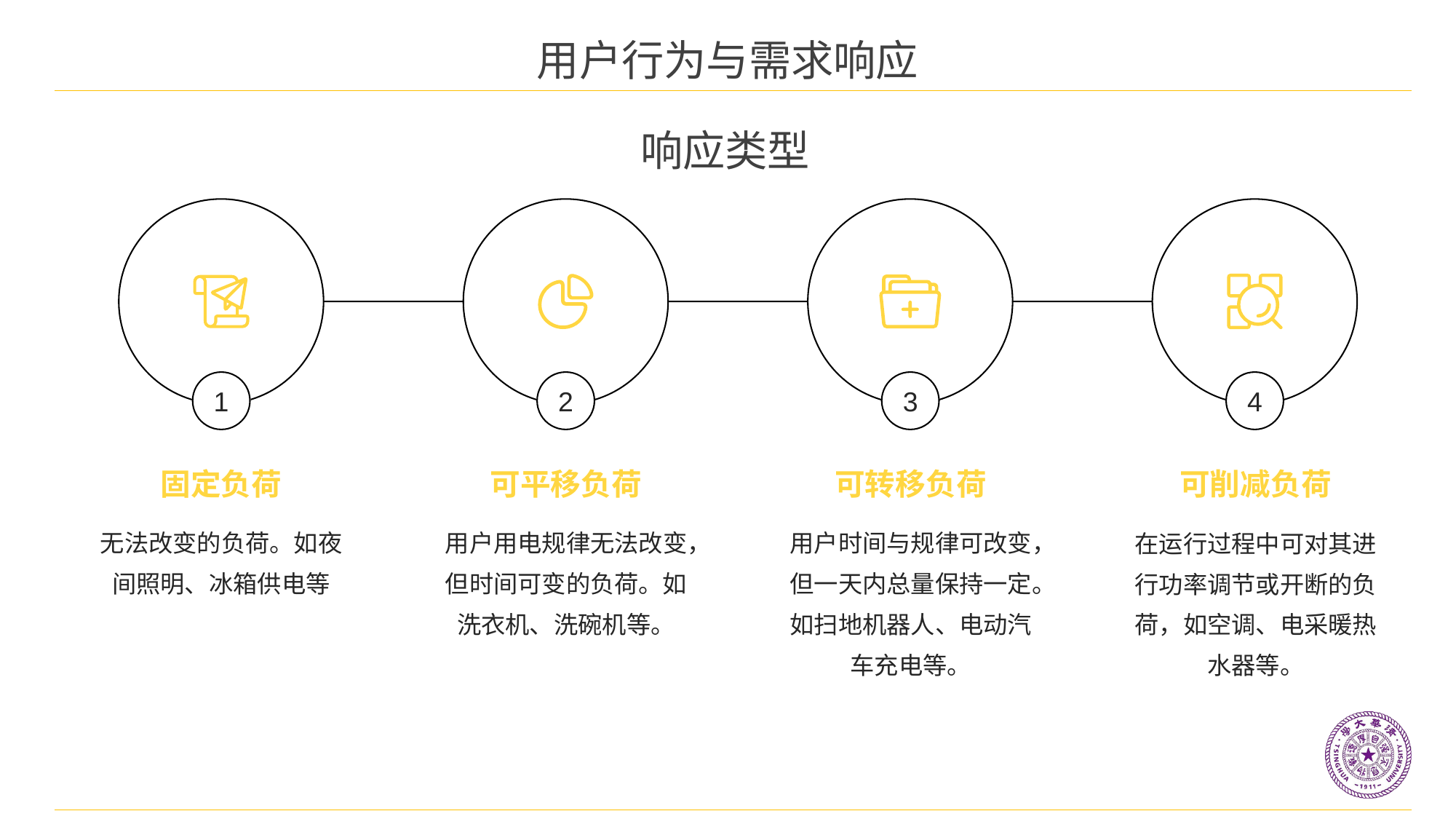

用户行为与需求响应
响应类型

1
2
3
4
固定负荷
可平移负荷
可转移负荷
可削减负荷
无法改变的负荷。如夜间照明、冰箱供电等
用户用电规律无法改变，但时间可变的负荷。如洗衣机、洗碗机等。
用户时间与规律可改变，但一天内总量保持一定。如扫地机器人、电动汽车充电等。
在运行过程中可对其进行功率调节或开断的负荷，如空调、电采暖热水器等。